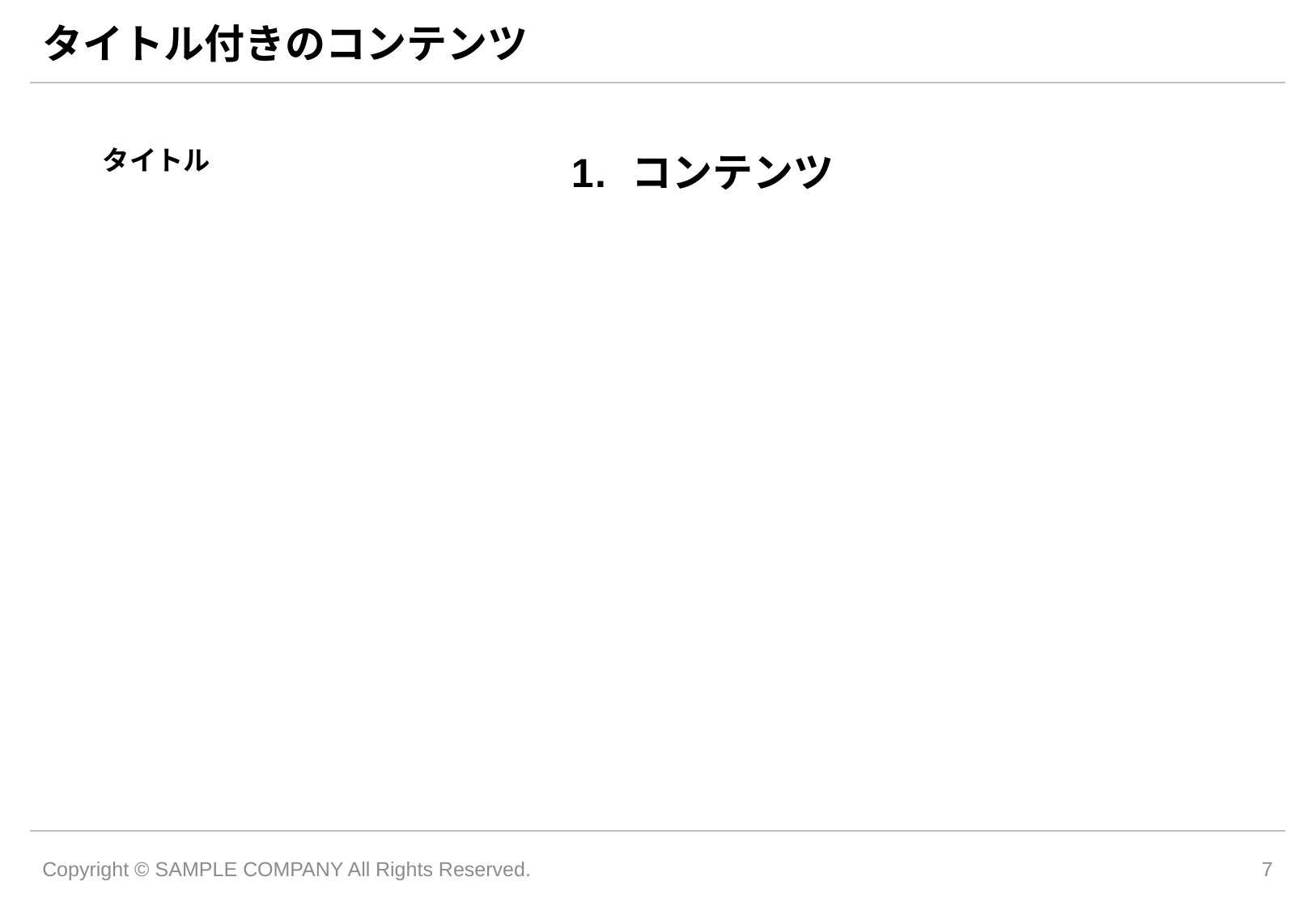

# タイトル付きのコンテンツ
タイトル
コンテンツ
Copyright © SAMPLE COMPANY All Rights Reserved.
7